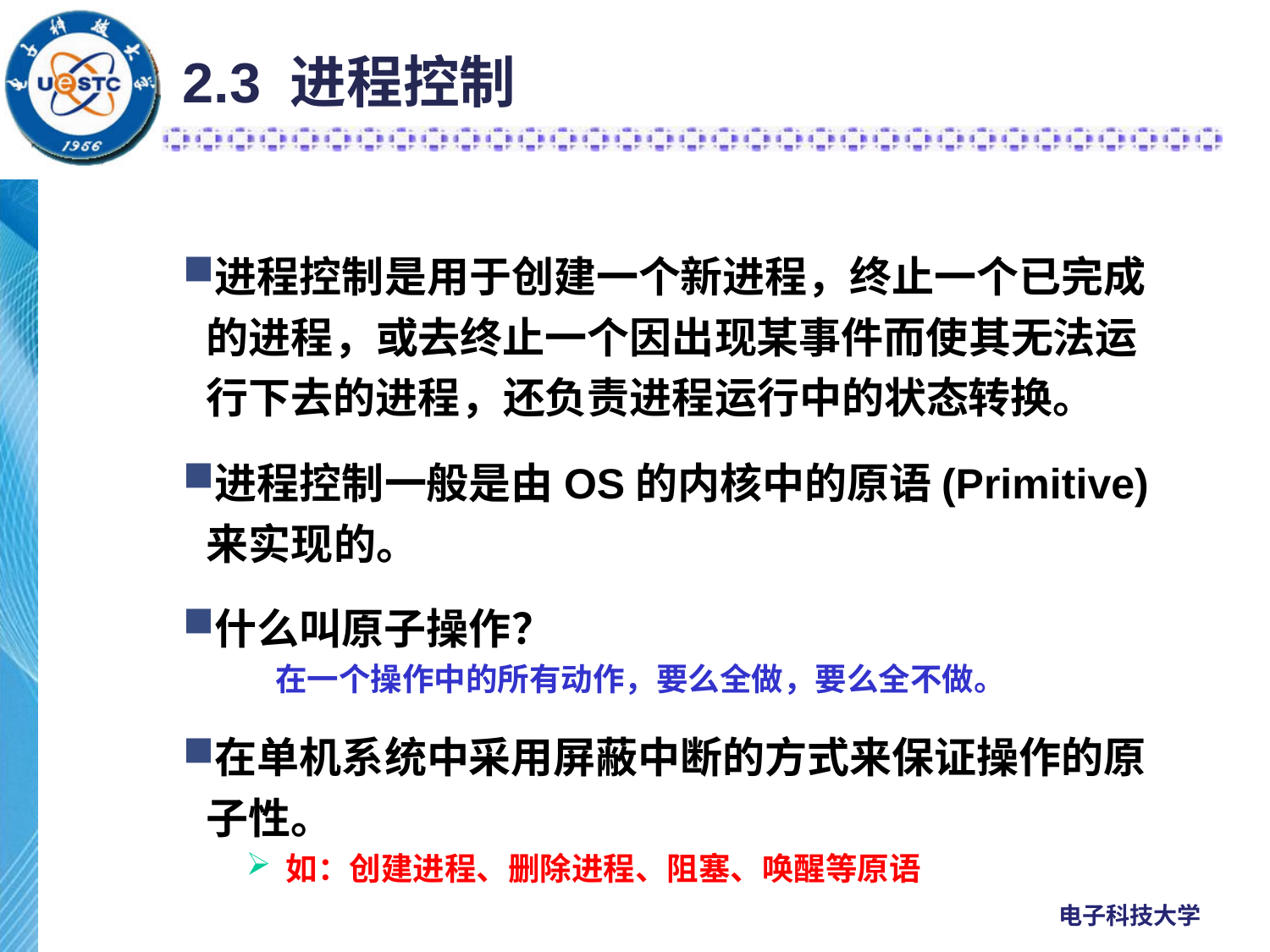

2.3 进程控制
进程控制是用于创建一个新进程，终止一个已完成的进程，或去终止一个因出现某事件而使其无法运行下去的进程，还负责进程运行中的状态转换。
进程控制一般是由OS的内核中的原语(Primitive)来实现的。
什么叫原子操作？
   在一个操作中的所有动作，要么全做，要么全不做。
在单机系统中采用屏蔽中断的方式来保证操作的原子性。
如：创建进程、删除进程、阻塞、唤醒等原语